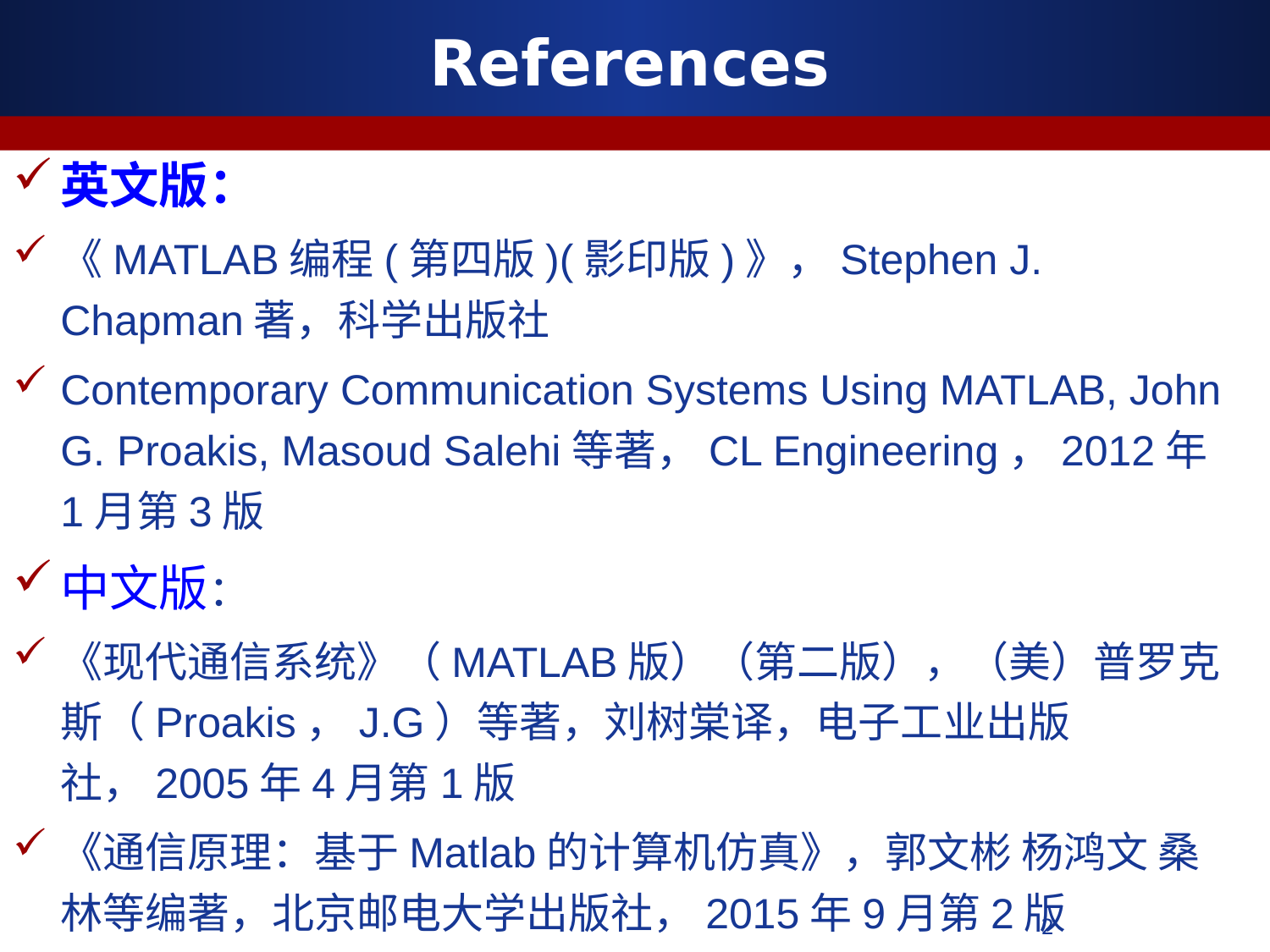

# References
英文版：
《MATLAB编程(第四版)(影印版)》，Stephen J. Chapman著，科学出版社
Contemporary Communication Systems Using MATLAB, John G. Proakis, Masoud Salehi等著，CL Engineering，2012年1月第3版
中文版：
《现代通信系统》（MATLAB版）（第二版），（美）普罗克斯（Proakis，J.G）等著，刘树棠译，电子工业出版社，2005年4月第1版
《通信原理：基于Matlab的计算机仿真》，郭文彬 杨鸿文 桑林等编著，北京邮电大学出版社，2015年9月第2版
2